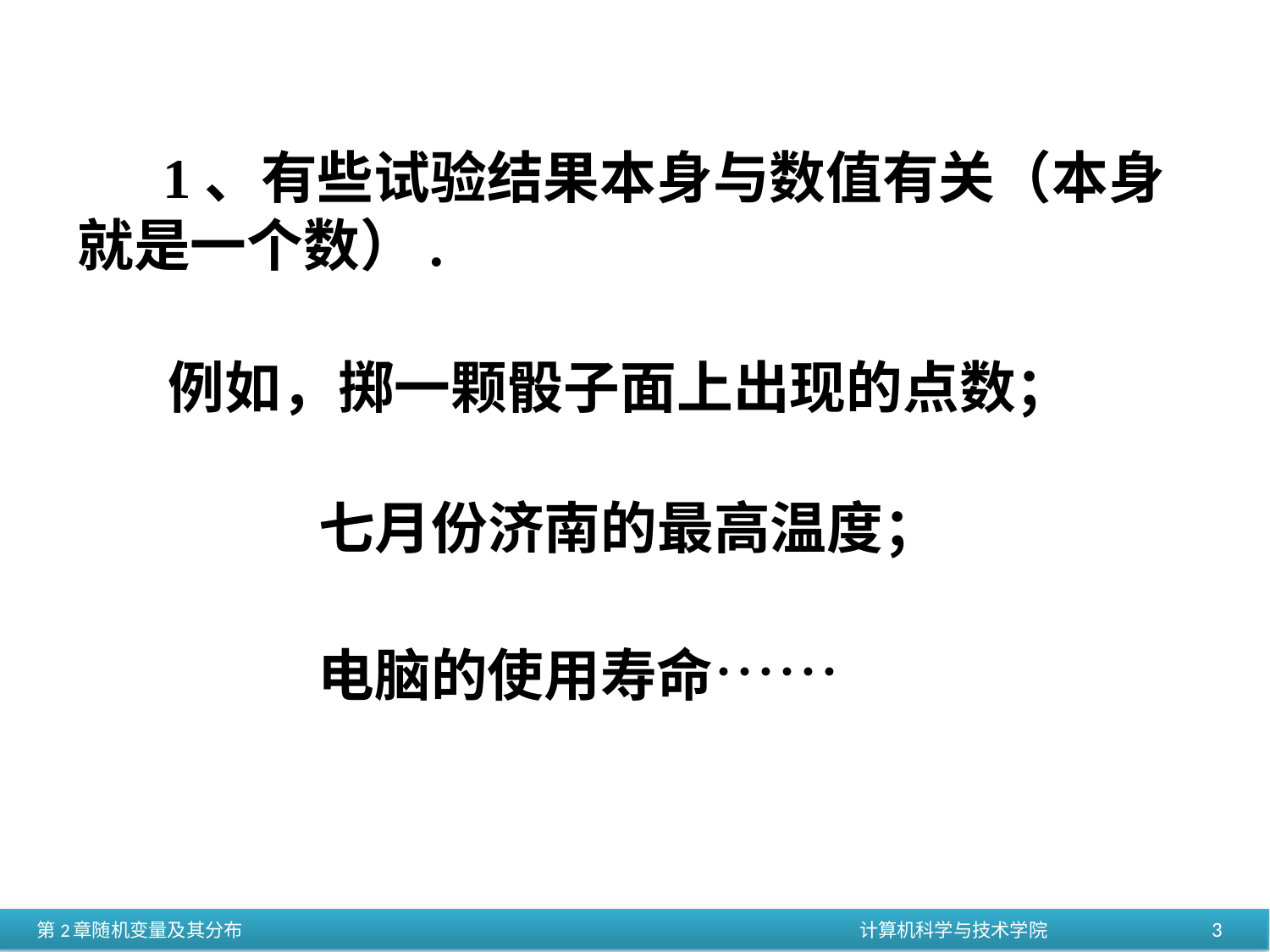

1、有些试验结果本身与数值有关（本身就是一个数）.
      例如，掷一颗骰子面上出现的点数；
      七月份济南的最高温度；
电脑的使用寿命……